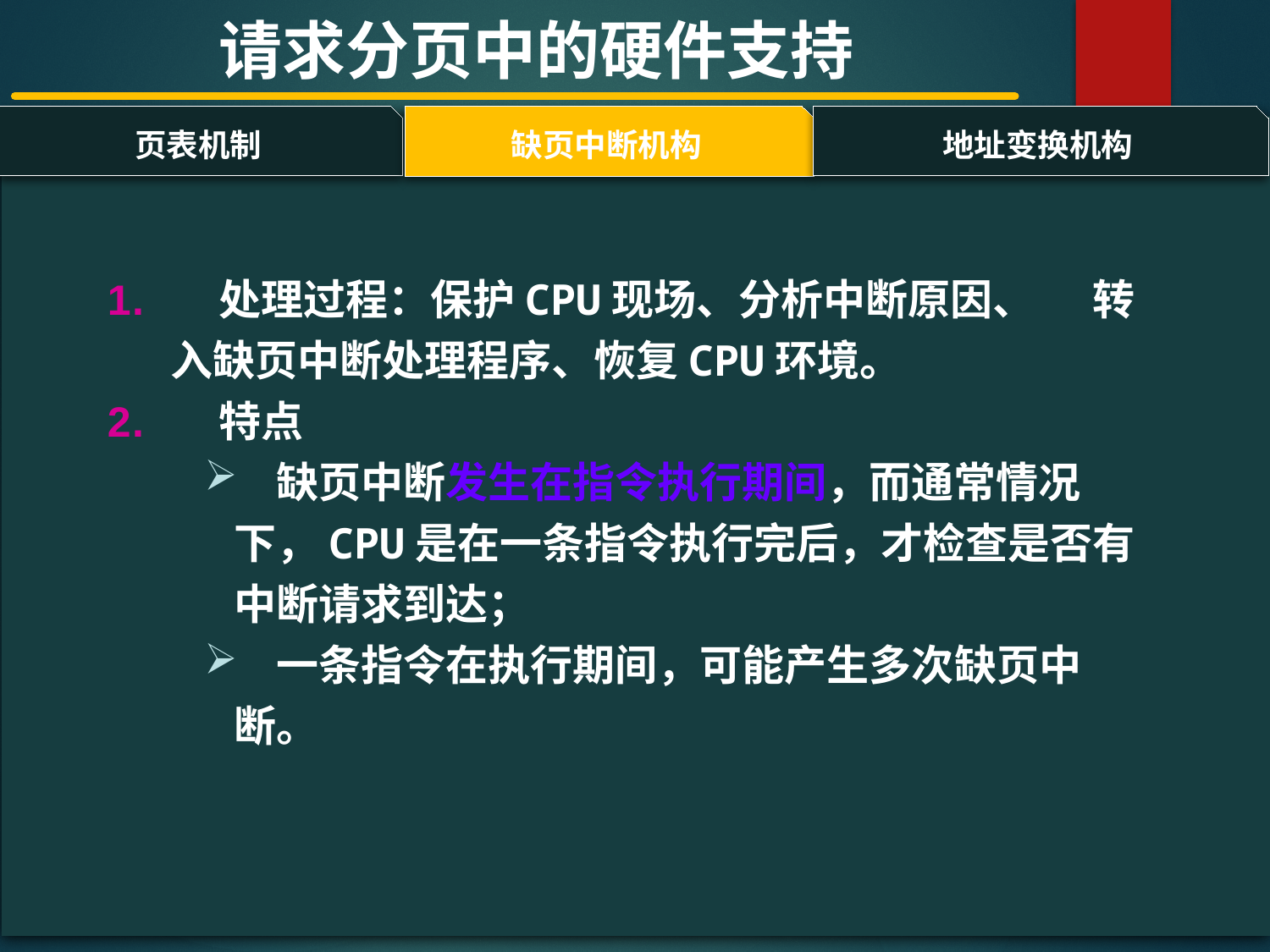

请求分页中的硬件支持
页表机制
地址变换机构
缺页中断机构
#
    处理过程：保护CPU现场、分析中断原因、      转入缺页中断处理程序、恢复CPU环境。
    特点
   缺页中断发生在指令执行期间，而通常情况下，CPU是在一条指令执行完后，才检查是否有中断请求到达；
   一条指令在执行期间，可能产生多次缺页中断。